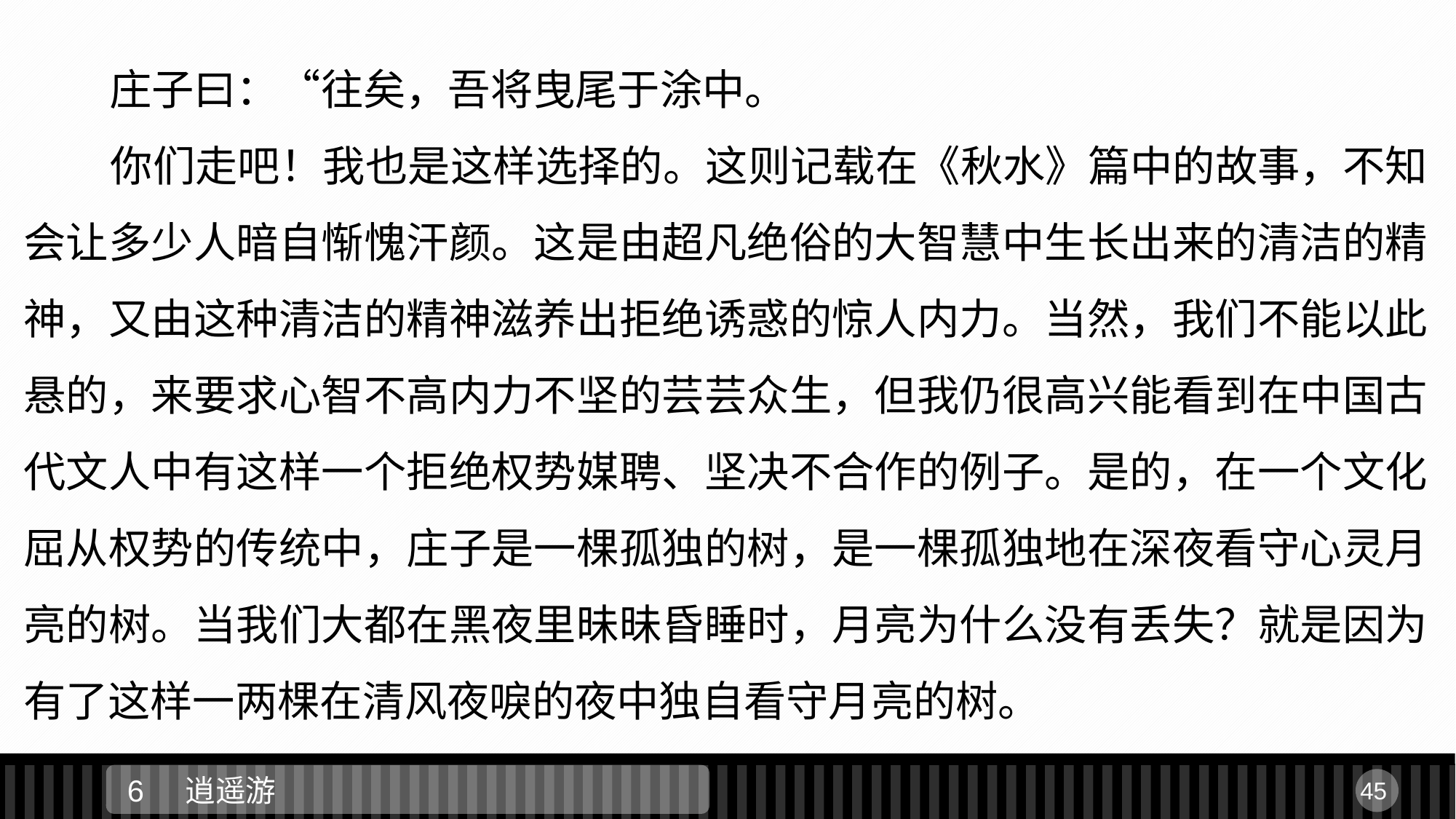

庄子曰：“往矣，吾将曳尾于涂中。
        你们走吧！我也是这样选择的。这则记载在《秋水》篇中的故事，不知会让多少人暗自惭愧汗颜。这是由超凡绝俗的大智慧中生长出来的清洁的精神，又由这种清洁的精神滋养出拒绝诱惑的惊人内力。当然，我们不能以此悬的，来要求心智不高内力不坚的芸芸众生，但我仍很高兴能看到在中国古代文人中有这样一个拒绝权势媒聘、坚决不合作的例子。是的，在一个文化屈从权势的传统中，庄子是一棵孤独的树，是一棵孤独地在深夜看守心灵月亮的树。当我们大都在黑夜里昧昧昏睡时，月亮为什么没有丢失？就是因为有了这样一两棵在清风夜唳的夜中独自看守月亮的树。